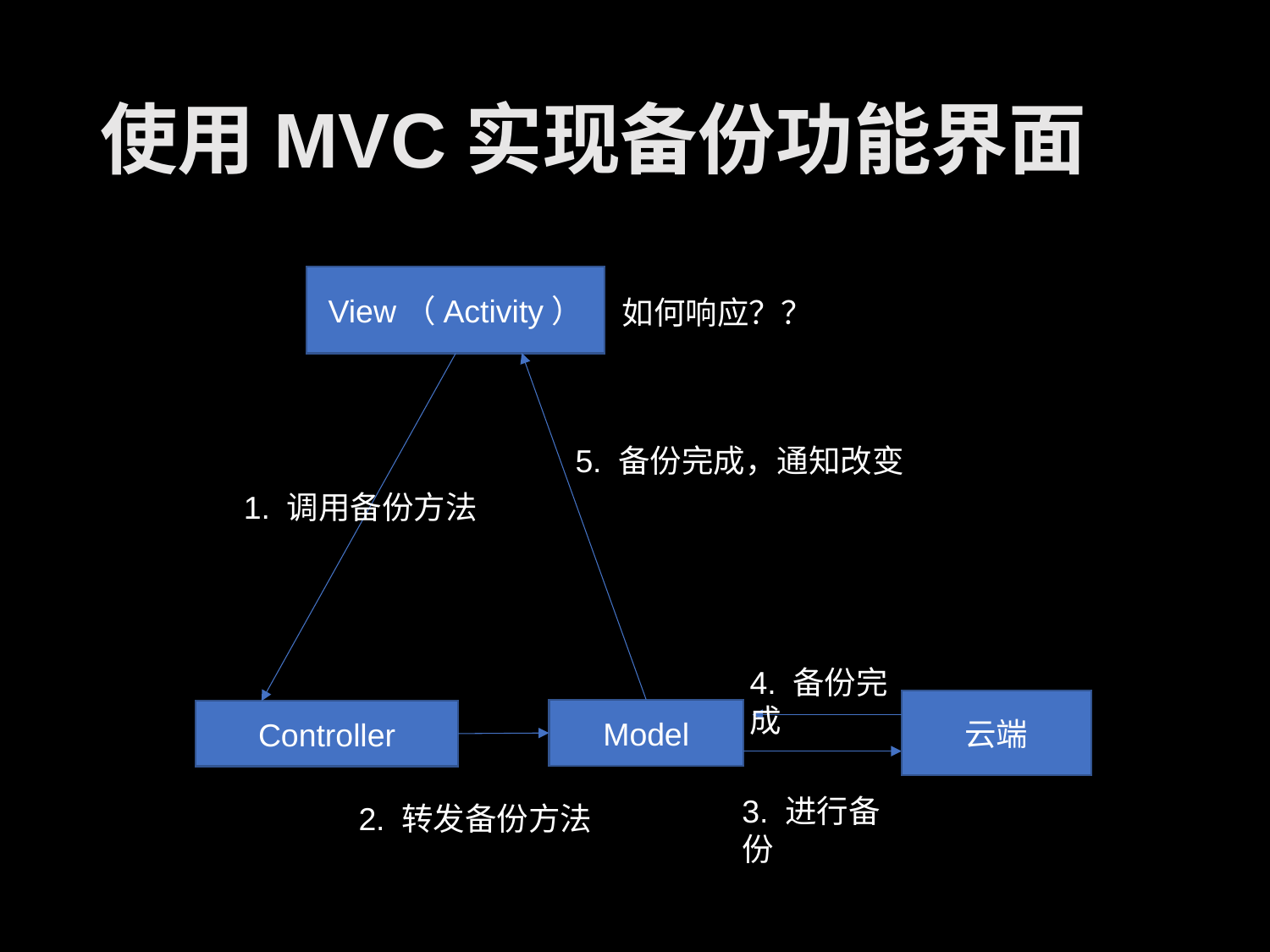

# 使用MVC实现备份功能界面
View（Activity）
如何响应？？
5. 备份完成，通知改变
1. 调用备份方法
4. 备份完成
云端
Model
Controller
3. 进行备份
2. 转发备份方法